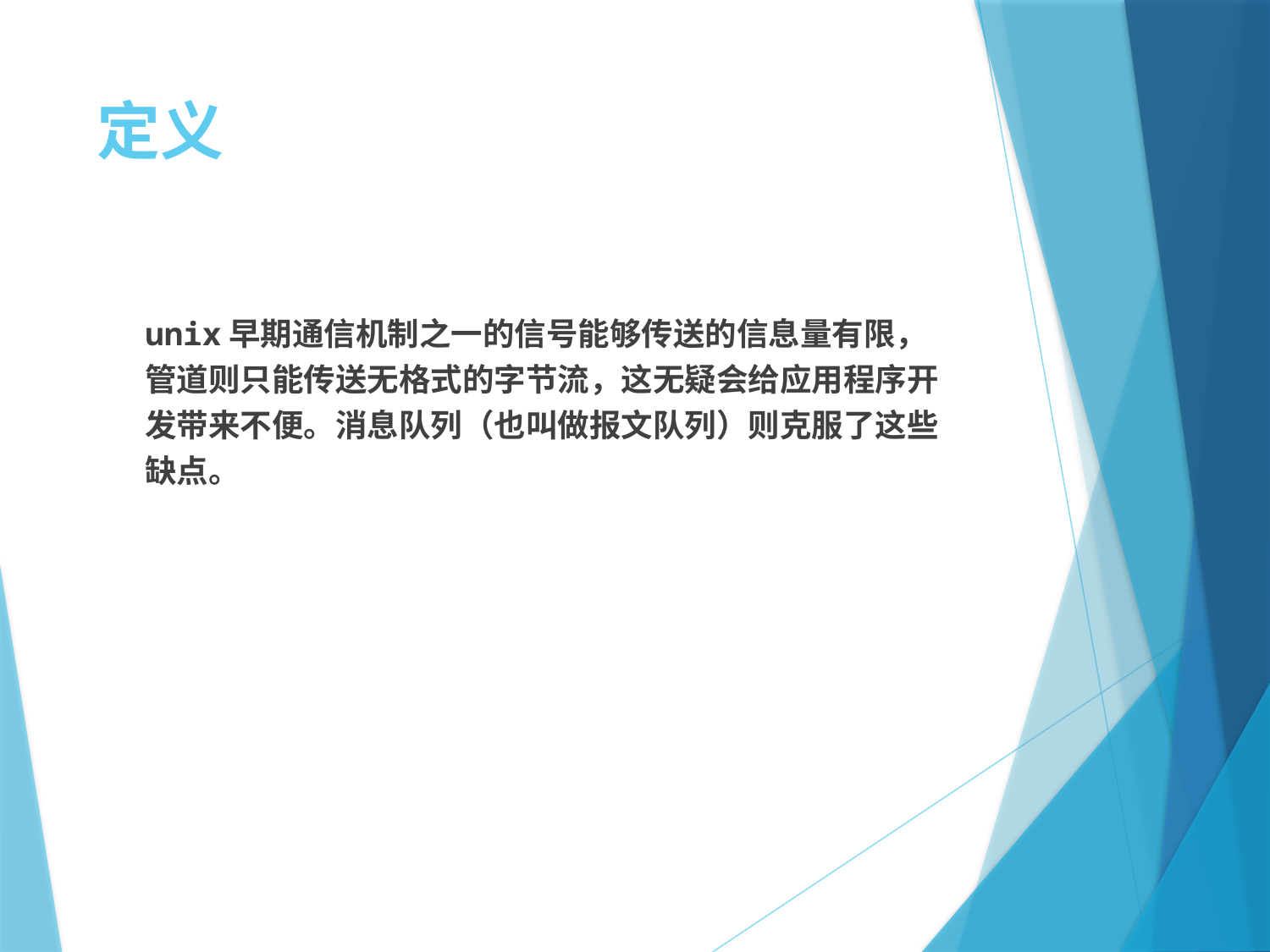

# 定义
	unix早期通信机制之一的信号能够传送的信息量有限，管道则只能传送无格式的字节流，这无疑会给应用程序开发带来不便。消息队列（也叫做报文队列）则克服了这些缺点。